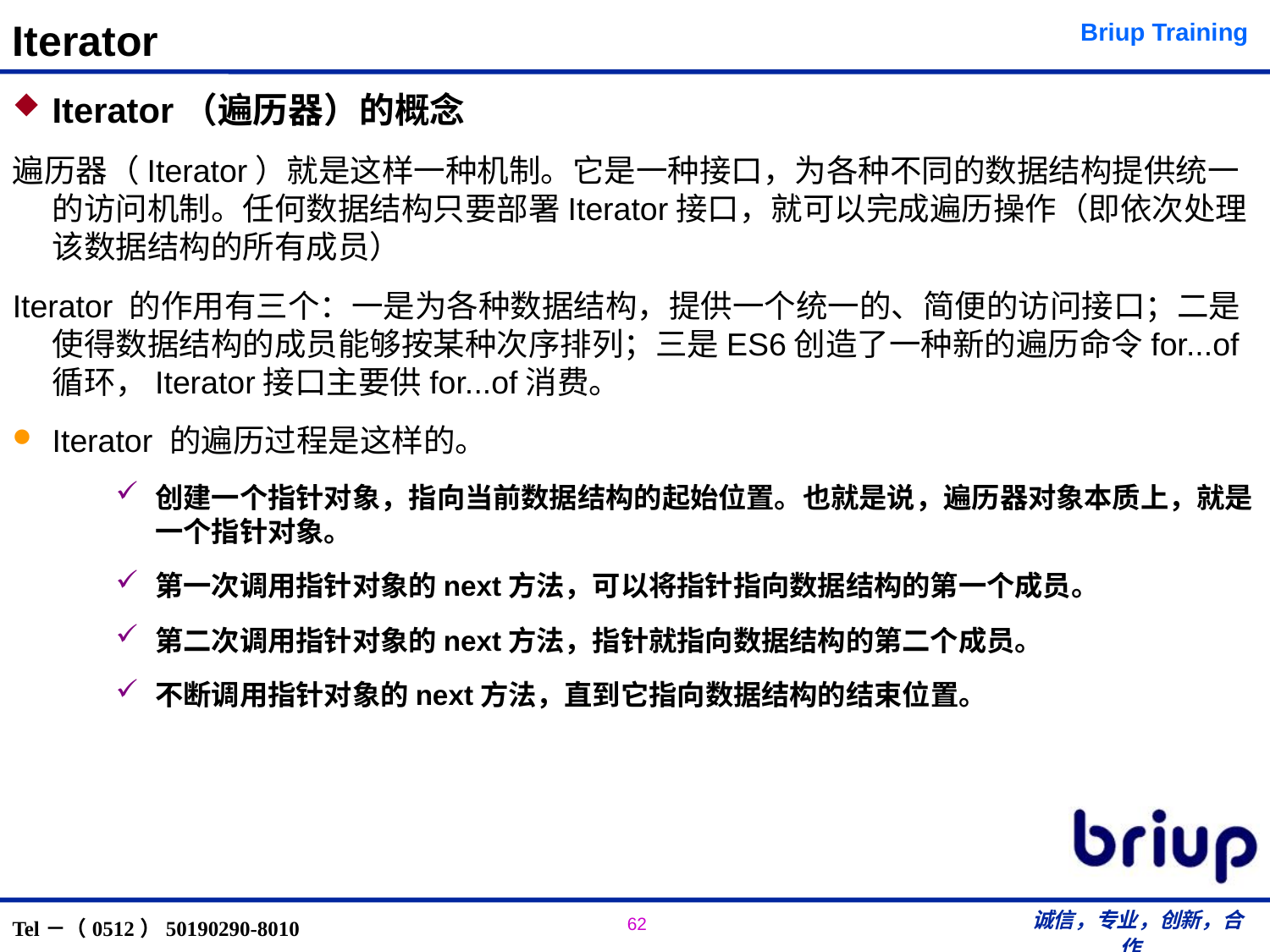

# Iterator
Iterator（遍历器）的概念
遍历器（Iterator）就是这样一种机制。它是一种接口，为各种不同的数据结构提供统一的访问机制。任何数据结构只要部署Iterator接口，就可以完成遍历操作（即依次处理该数据结构的所有成员）
Iterator 的作用有三个：一是为各种数据结构，提供一个统一的、简便的访问接口；二是使得数据结构的成员能够按某种次序排列；三是ES6创造了一种新的遍历命令for...of循环，Iterator接口主要供for...of消费。
Iterator 的遍历过程是这样的。
创建一个指针对象，指向当前数据结构的起始位置。也就是说，遍历器对象本质上，就是一个指针对象。
第一次调用指针对象的next方法，可以将指针指向数据结构的第一个成员。
第二次调用指针对象的next方法，指针就指向数据结构的第二个成员。
不断调用指针对象的next方法，直到它指向数据结构的结束位置。